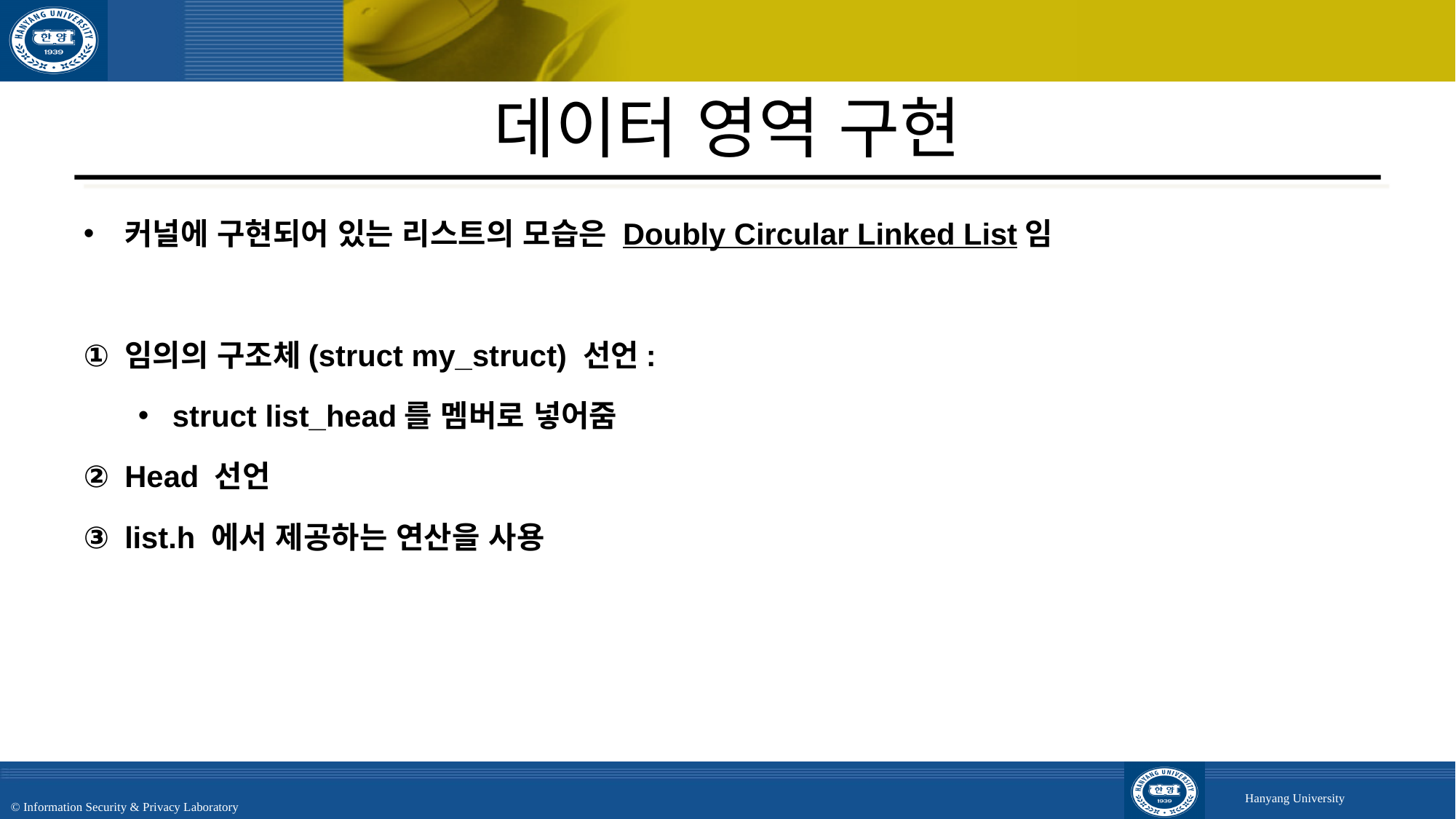

# 데이터 영역 구현
커널에 구현되어 있는 리스트의 모습은 Doubly Circular Linked List임

임의의 구조체(struct my_struct) 선언:
struct list_head를 멤버로 넣어줌
Head 선언
list.h 에서 제공하는 연산을 사용